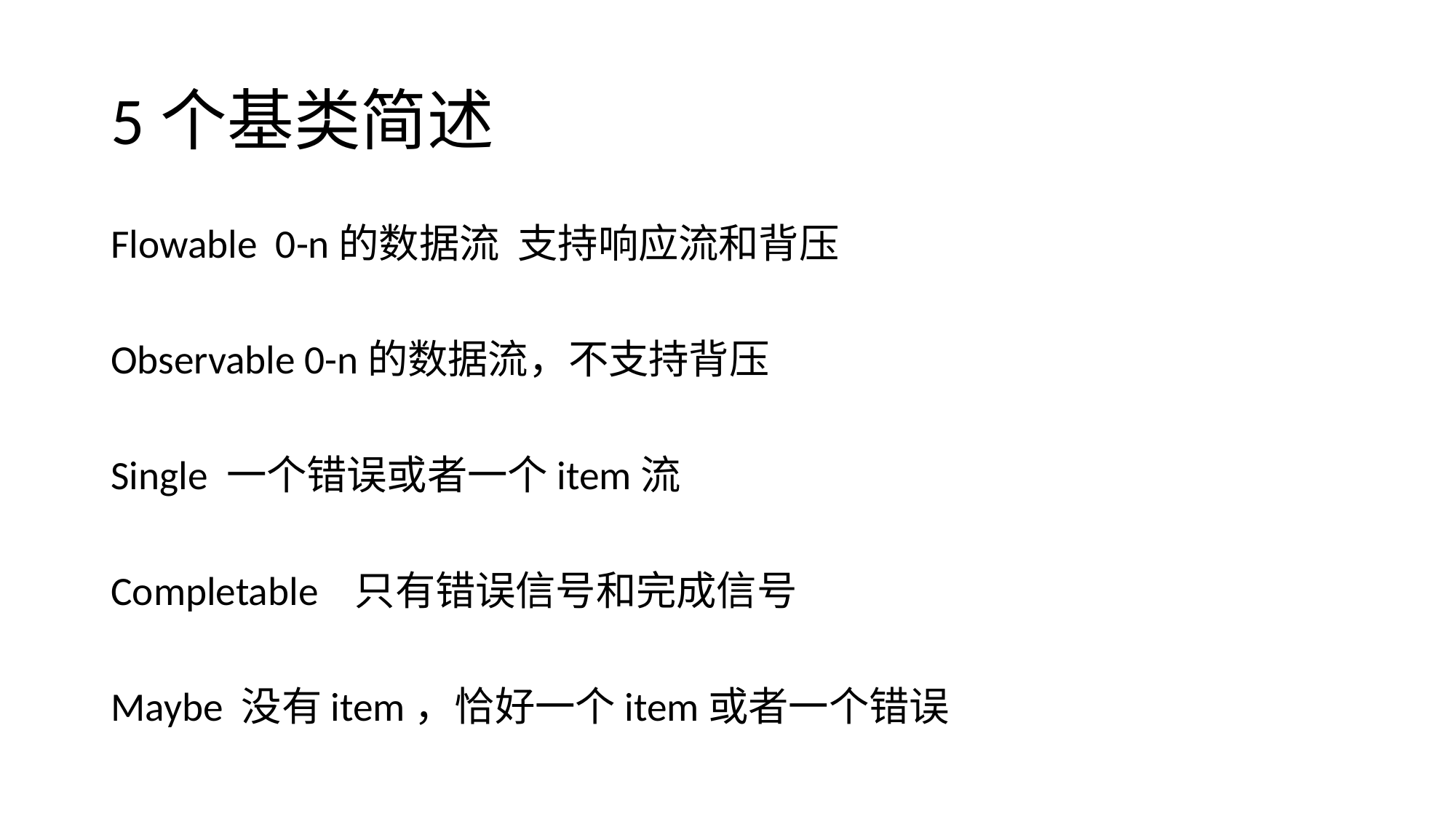

# 5个基类简述
Flowable  0-n的数据流  支持响应流和背压

Observable 0-n的数据流，不支持背压

Single 一个错误或者一个item流

Completable   只有错误信号和完成信号

Maybe 没有item，恰好一个item或者一个错误